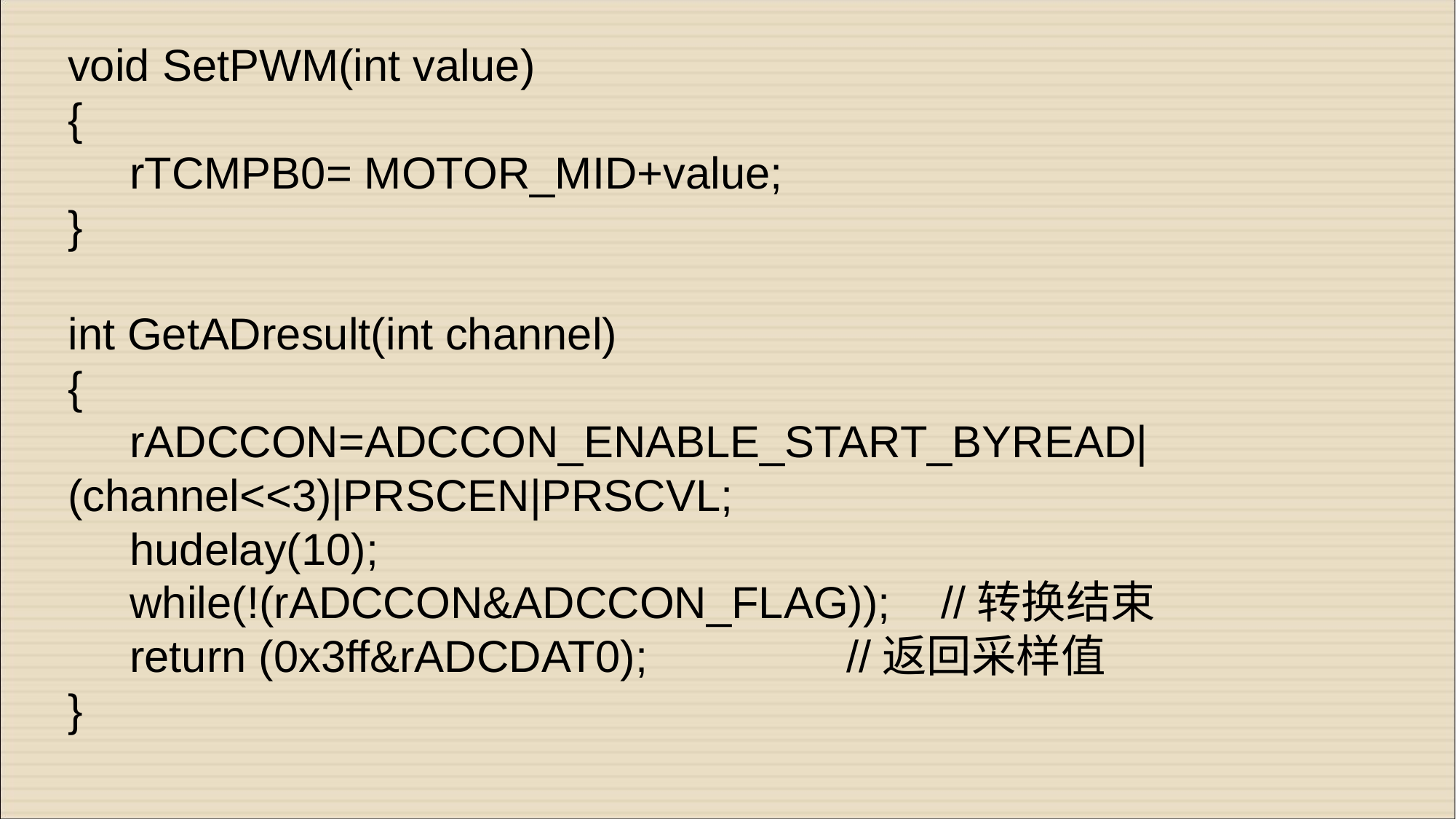

void SetPWM(int value)
{
     rTCMPB0= MOTOR_MID+value;
}

int GetADresult(int channel)
{
     rADCCON=ADCCON_ENABLE_START_BYREAD|(channel<<3)|PRSCEN|PRSCVL;
     hudelay(10);
     while(!(rADCCON&ADCCON_FLAG));	//转换结束
     return (0x3ff&rADCDAT0);	          //返回采样值
}